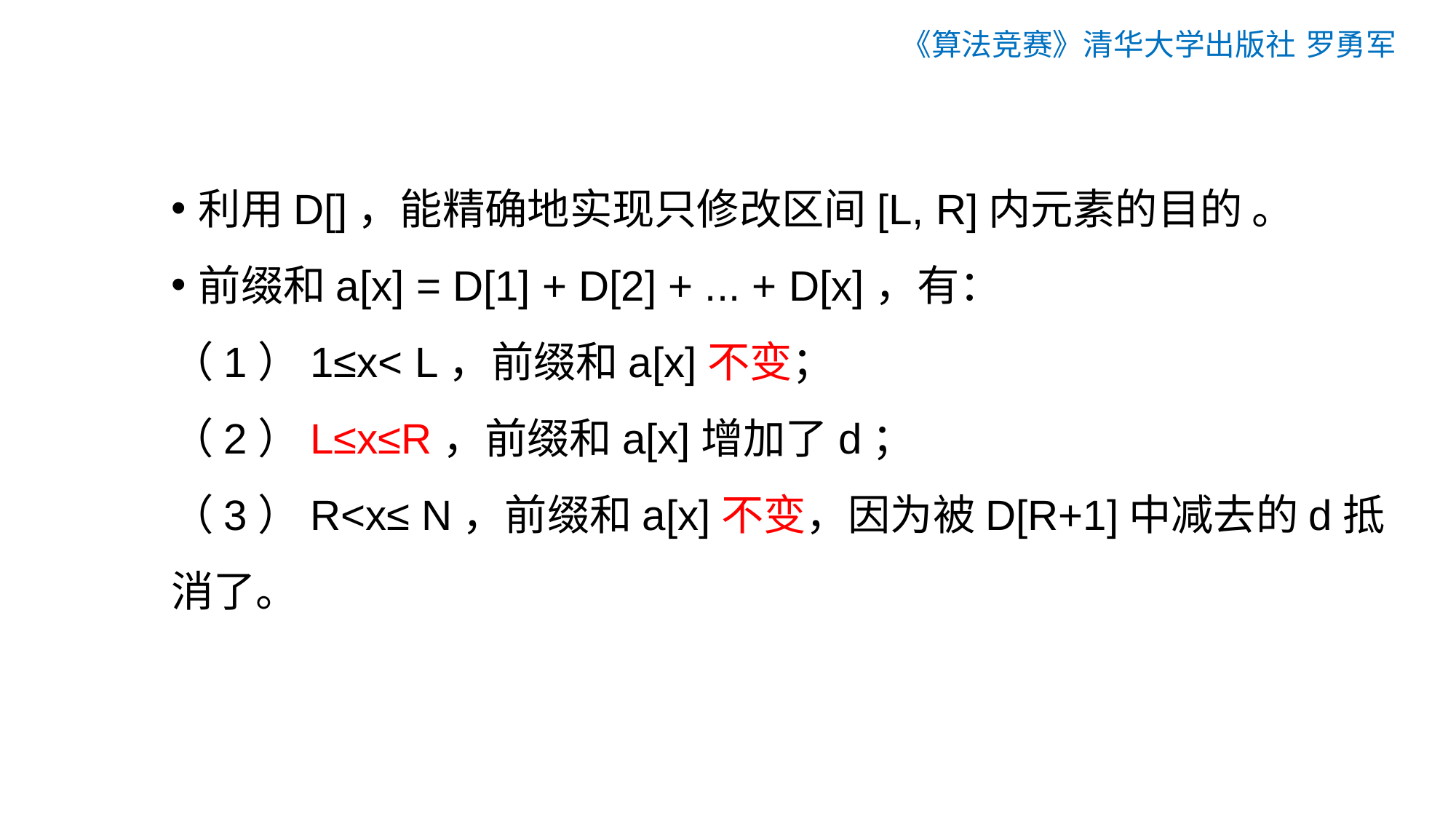

《算法竞赛》清华大学出版社 罗勇军
利用D[]，能精确地实现只修改区间[L, R]内元素的目的 。
前缀和a[x] = D[1] + D[2] + ... + D[x]，有：
（1）1≤x< L，前缀和a[x]不变；
（2）L≤x≤R，前缀和a[x]增加了d；
（3）R<x≤ N，前缀和a[x]不变，因为被D[R+1]中减去的d抵消了。